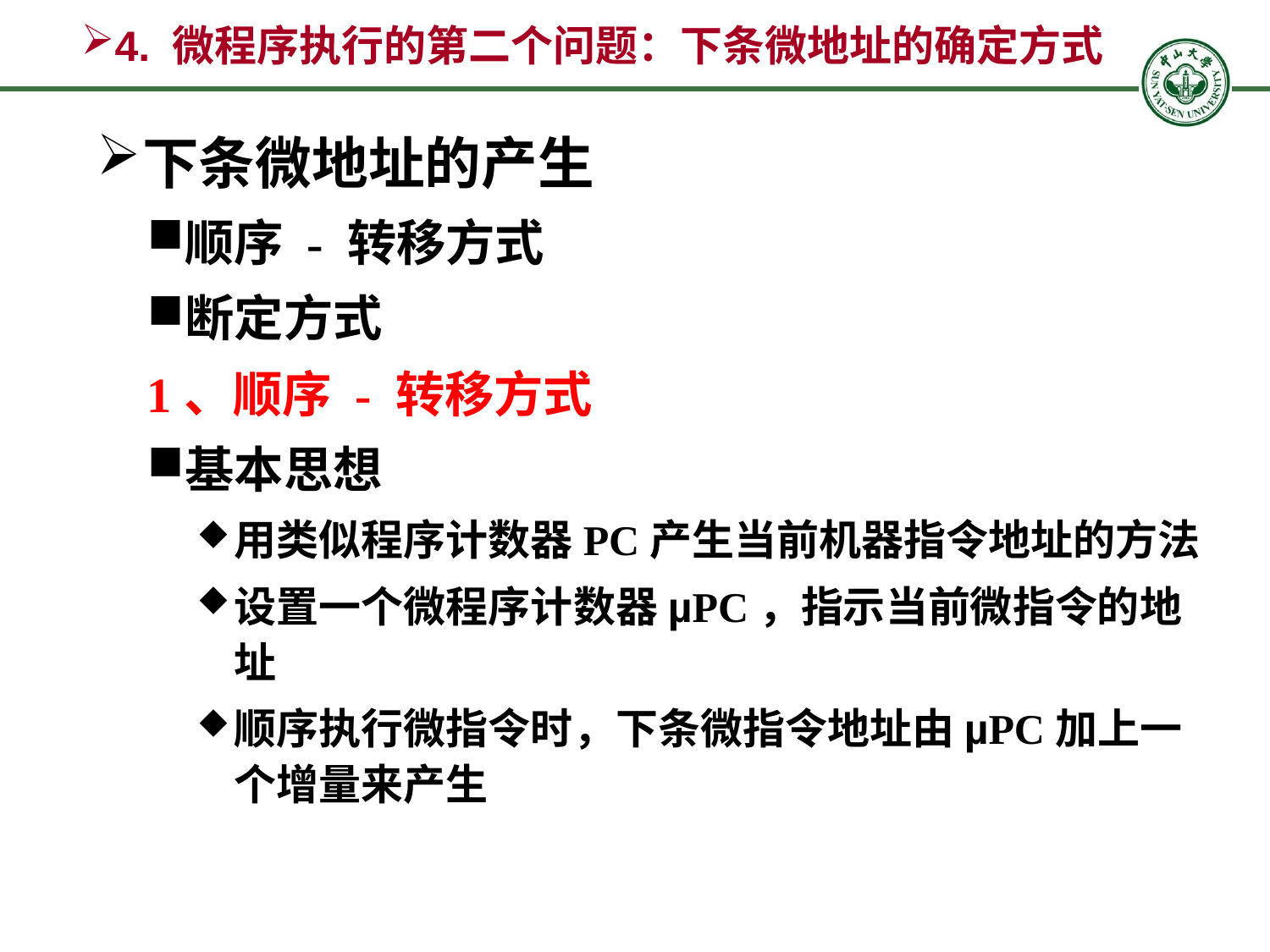

4. 微程序执行的第二个问题：下条微地址的确定方式
下条微地址的产生
顺序 - 转移方式
断定方式
1、顺序 - 转移方式
基本思想
用类似程序计数器PC产生当前机器指令地址的方法
设置一个微程序计数器µPC，指示当前微指令的地址
顺序执行微指令时，下条微指令地址由µPC加上一个增量来产生